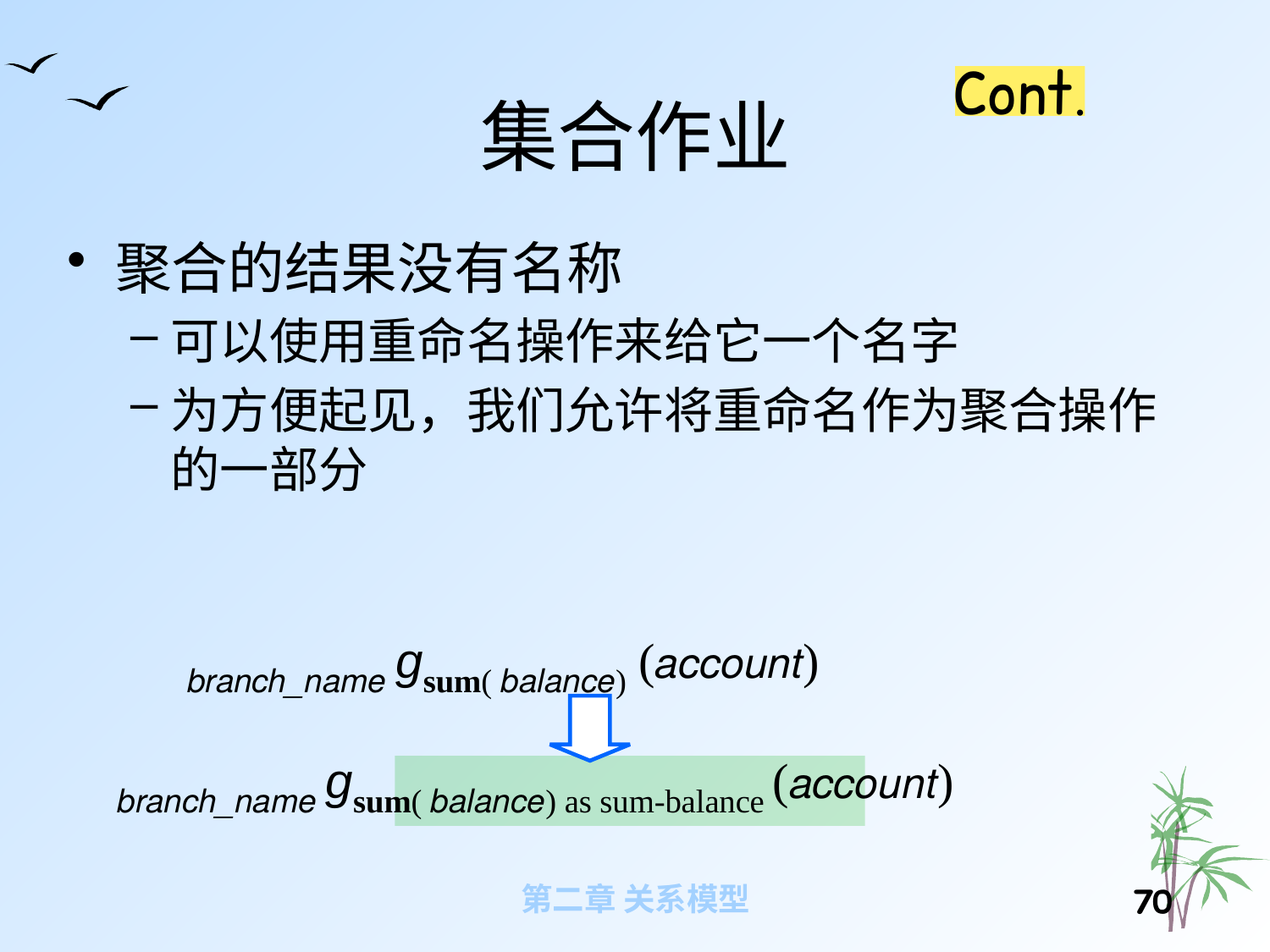

# 集合作业
Cont.
聚合的结果没有名称
可以使用重命名操作来给它一个名字
为方便起见，我们允许将重命名作为聚合操作的一部分
branch_name gsum( balance) (account)

branch_name gsum( balance) as sum-balance (account)

第二章 关系模型
70